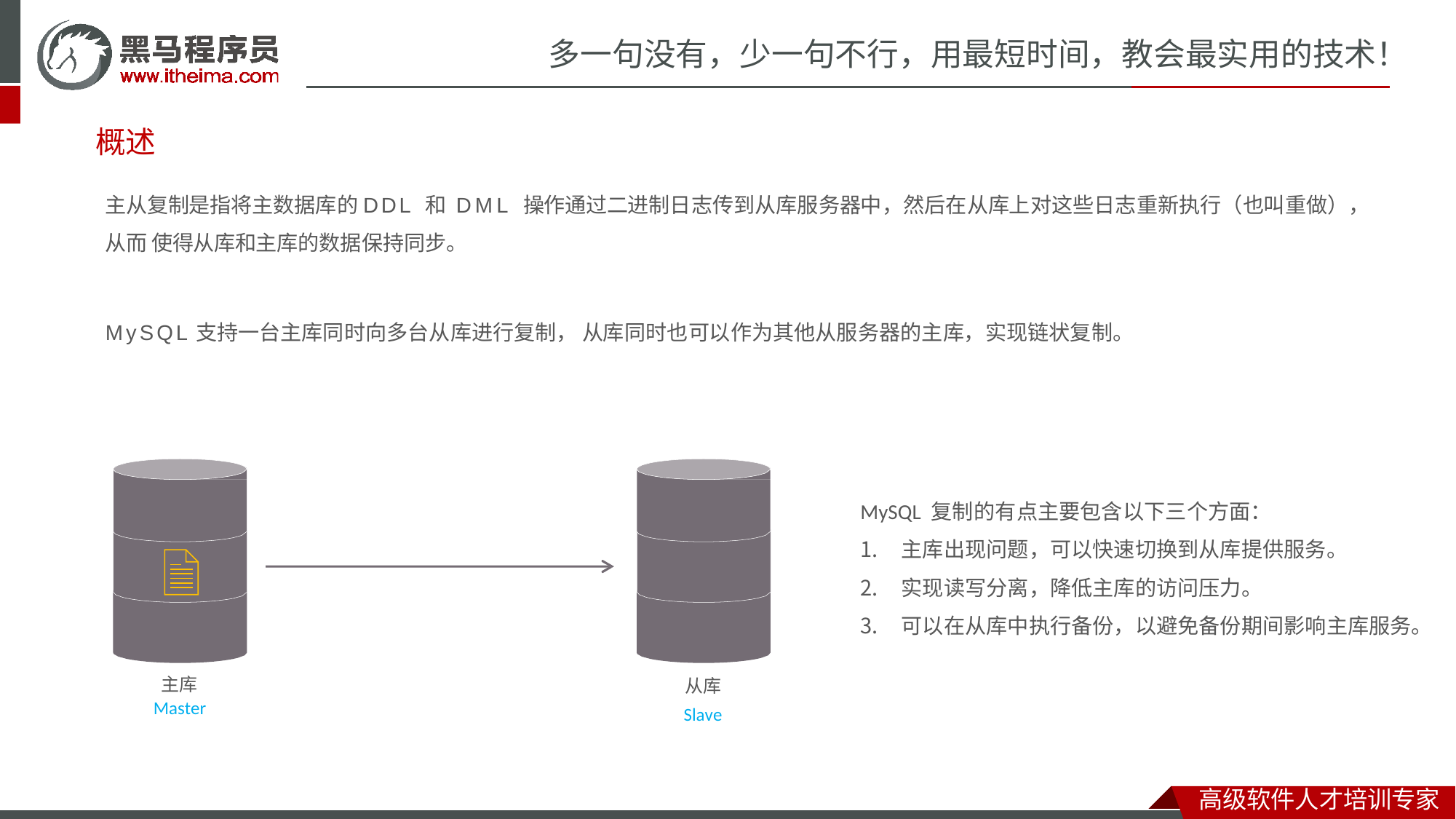

# 多一句没有，少一句不行，用最短时间，教会最实用的技术！

概述
主从复制是指将主数据库的DDL 和 DML 操作通过二进制日志传到从库服务器中，然后在从库上对这些日志重新执行（也叫重做），从而 使得从库和主库的数据保持同步。

MySQL支持一台主库同时向多台从库进行复制， 从库同时也可以作为其他从服务器的主库，实现链状复制。

MySQL 复制的有点主要包含以下三个方面：
主库出现问题，可以快速切换到从库提供服务。
实现读写分离，降低主库的访问压力。
可以在从库中执行备份，以避免备份期间影响主库服务。

从库
Slave
主库
Master
高级软件人才培训专家